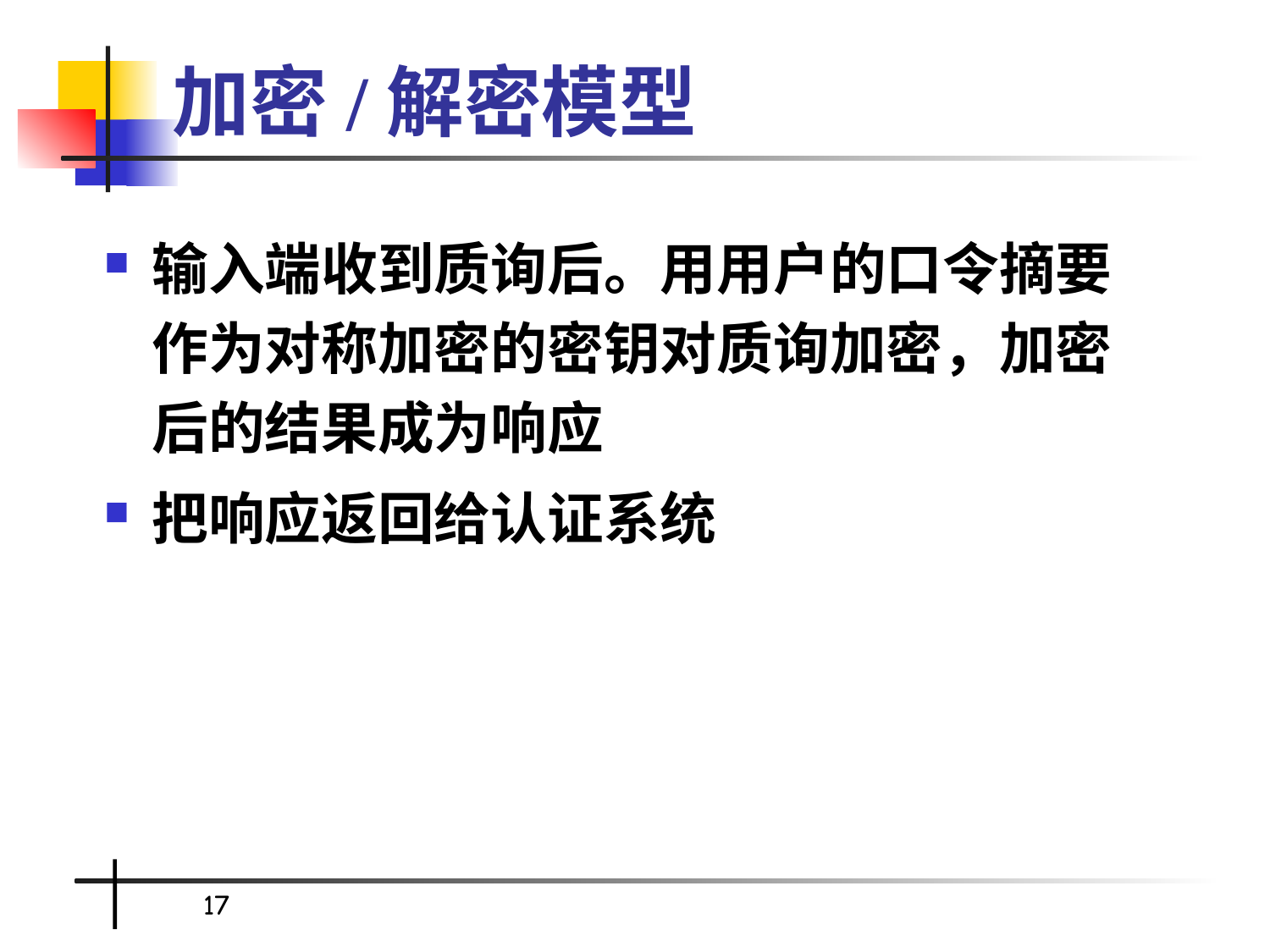

# 加密/解密模型
输入端收到质询后。用用户的口令摘要作为对称加密的密钥对质询加密，加密后的结果成为响应
把响应返回给认证系统

17